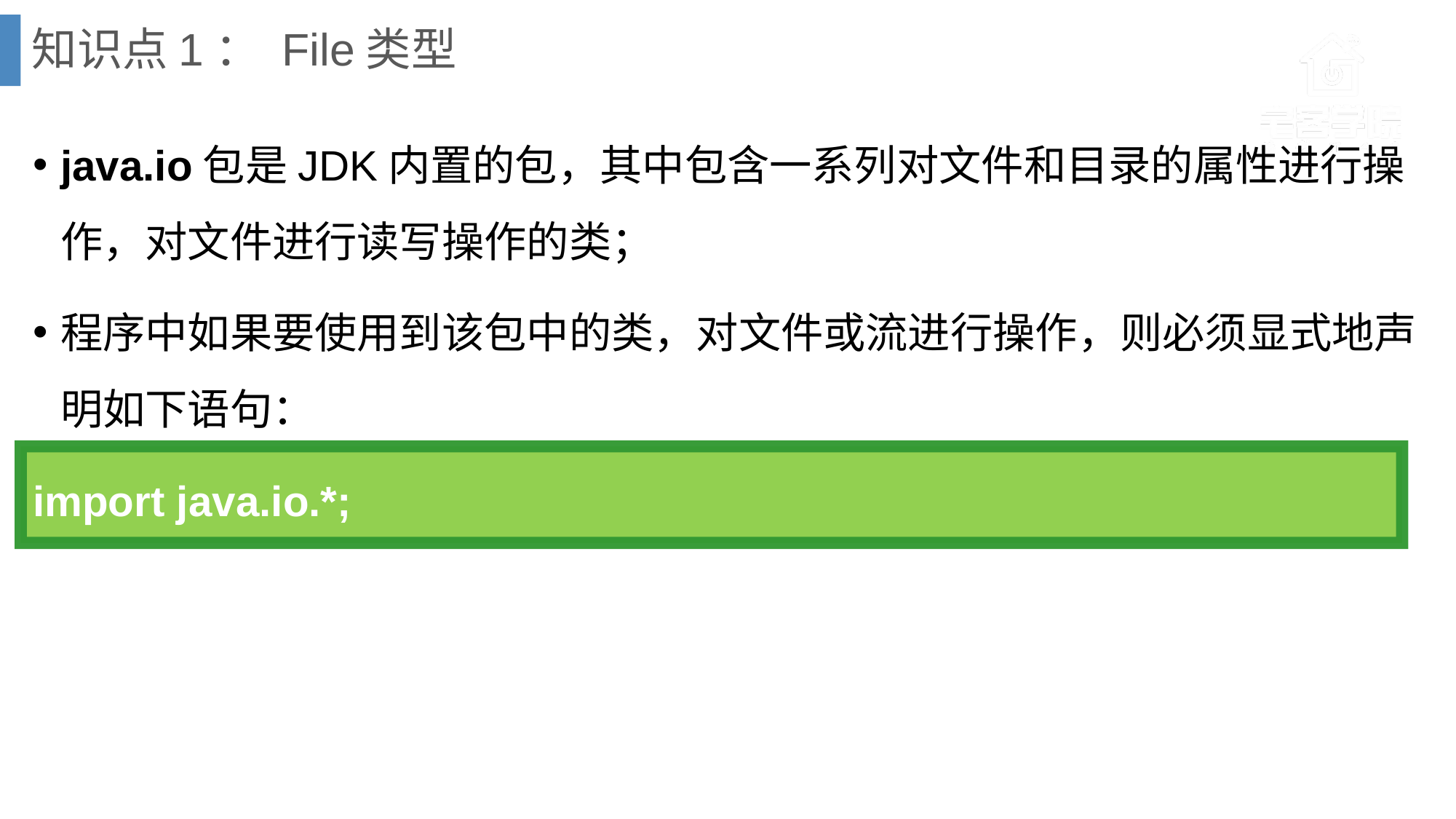

# 知识点1： File类型
java.io包是JDK内置的包，其中包含一系列对文件和目录的属性进行操作，对文件进行读写操作的类；
程序中如果要使用到该包中的类，对文件或流进行操作，则必须显式地声明如下语句：
import java.io.*;